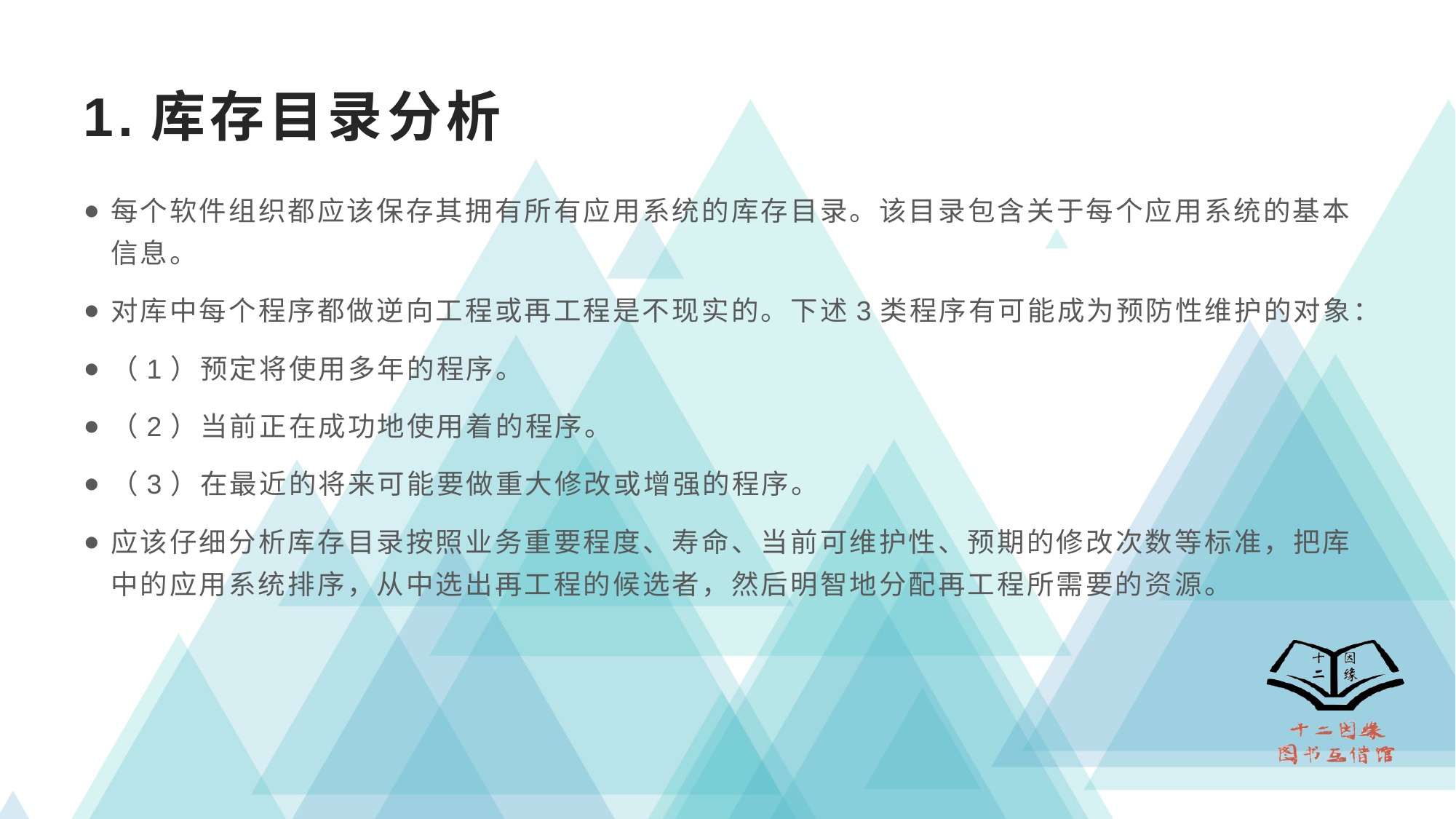

# 1.库存目录分析
每个软件组织都应该保存其拥有所有应用系统的库存目录。该目录包含关于每个应用系统的基本信息。
对库中每个程序都做逆向工程或再工程是不现实的。下述3类程序有可能成为预防性维护的对象：
（1）预定将使用多年的程序。
（2）当前正在成功地使用着的程序。
（3）在最近的将来可能要做重大修改或增强的程序。
应该仔细分析库存目录按照业务重要程度、寿命、当前可维护性、预期的修改次数等标准，把库中的应用系统排序，从中选出再工程的候选者，然后明智地分配再工程所需要的资源。